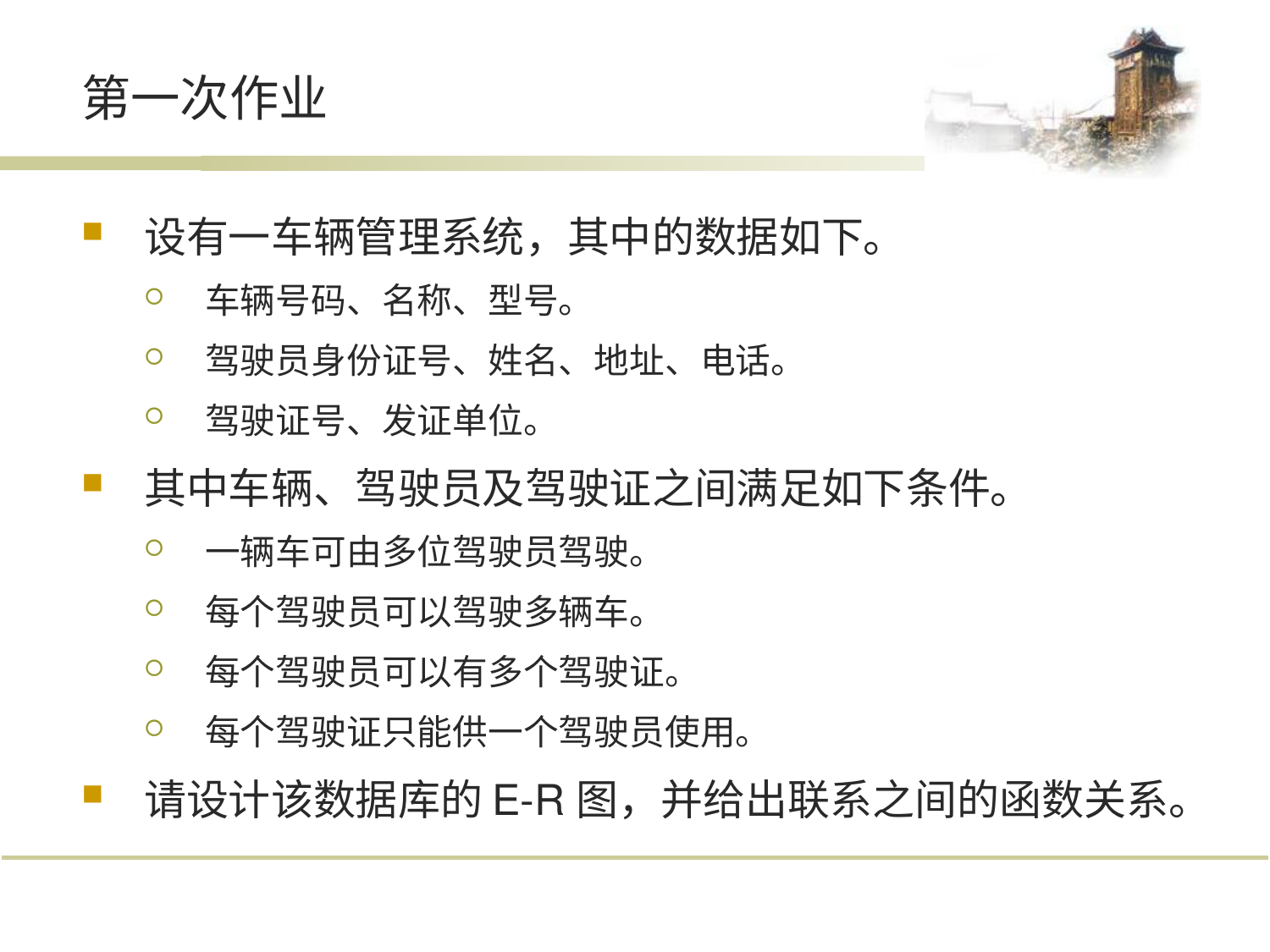

# 第一次作业
设有一车辆管理系统，其中的数据如下。
车辆号码、名称、型号。
驾驶员身份证号、姓名、地址、电话。
驾驶证号、发证单位。
其中车辆、驾驶员及驾驶证之间满足如下条件。
一辆车可由多位驾驶员驾驶。
每个驾驶员可以驾驶多辆车。
每个驾驶员可以有多个驾驶证。
每个驾驶证只能供一个驾驶员使用。
请设计该数据库的E-R图，并给出联系之间的函数关系。